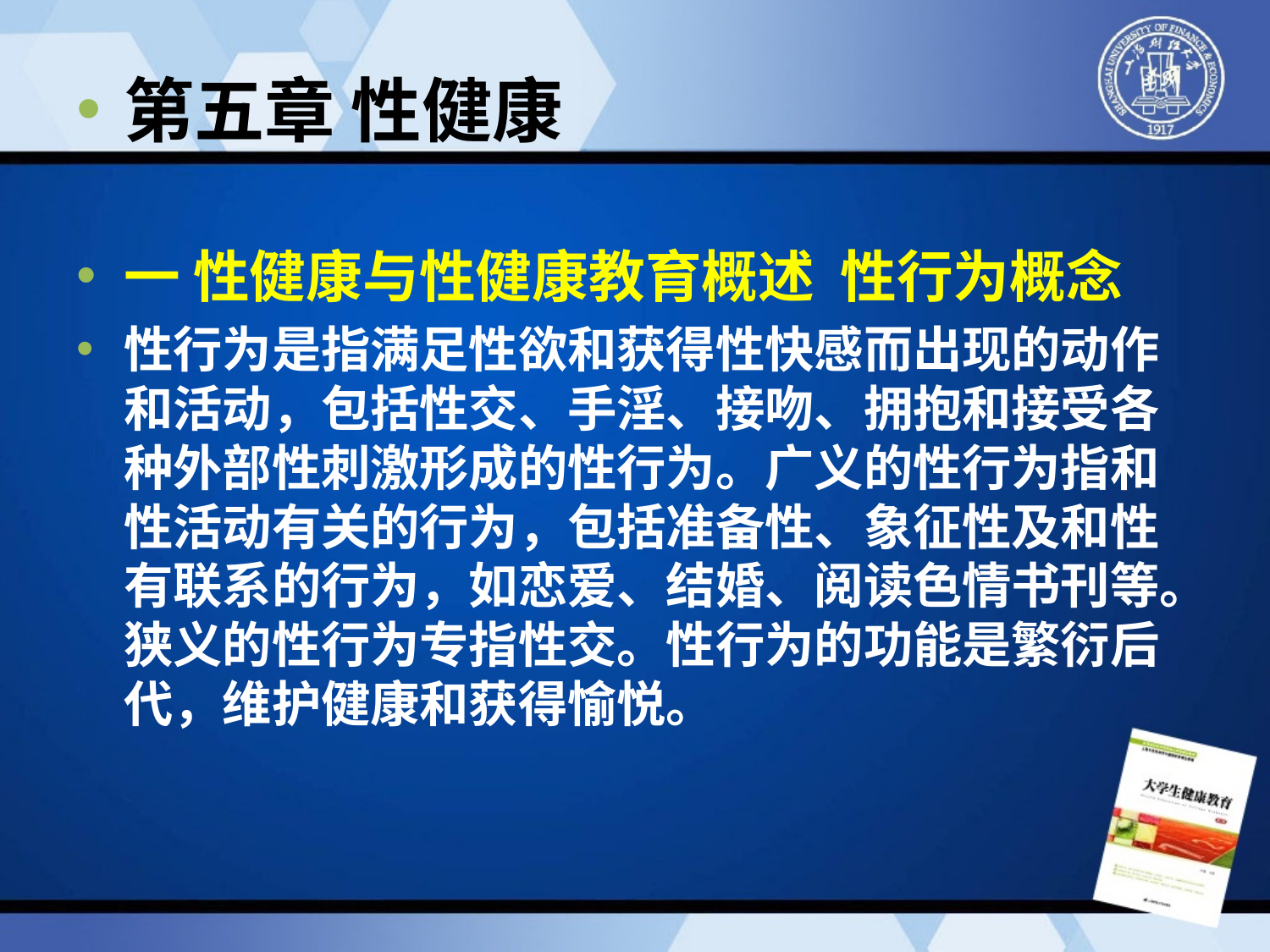

第五章 性健康

一 性健康与性健康教育概述  性行为概念
性行为是指满足性欲和获得性快感而出现的动作和活动，包括性交、手淫、接吻、拥抱和接受各种外部性刺激形成的性行为。广义的性行为指和性活动有关的行为，包括准备性、象征性及和性有联系的行为，如恋爱、结婚、阅读色情书刊等。狭义的性行为专指性交。性行为的功能是繁衍后代，维护健康和获得愉悦。